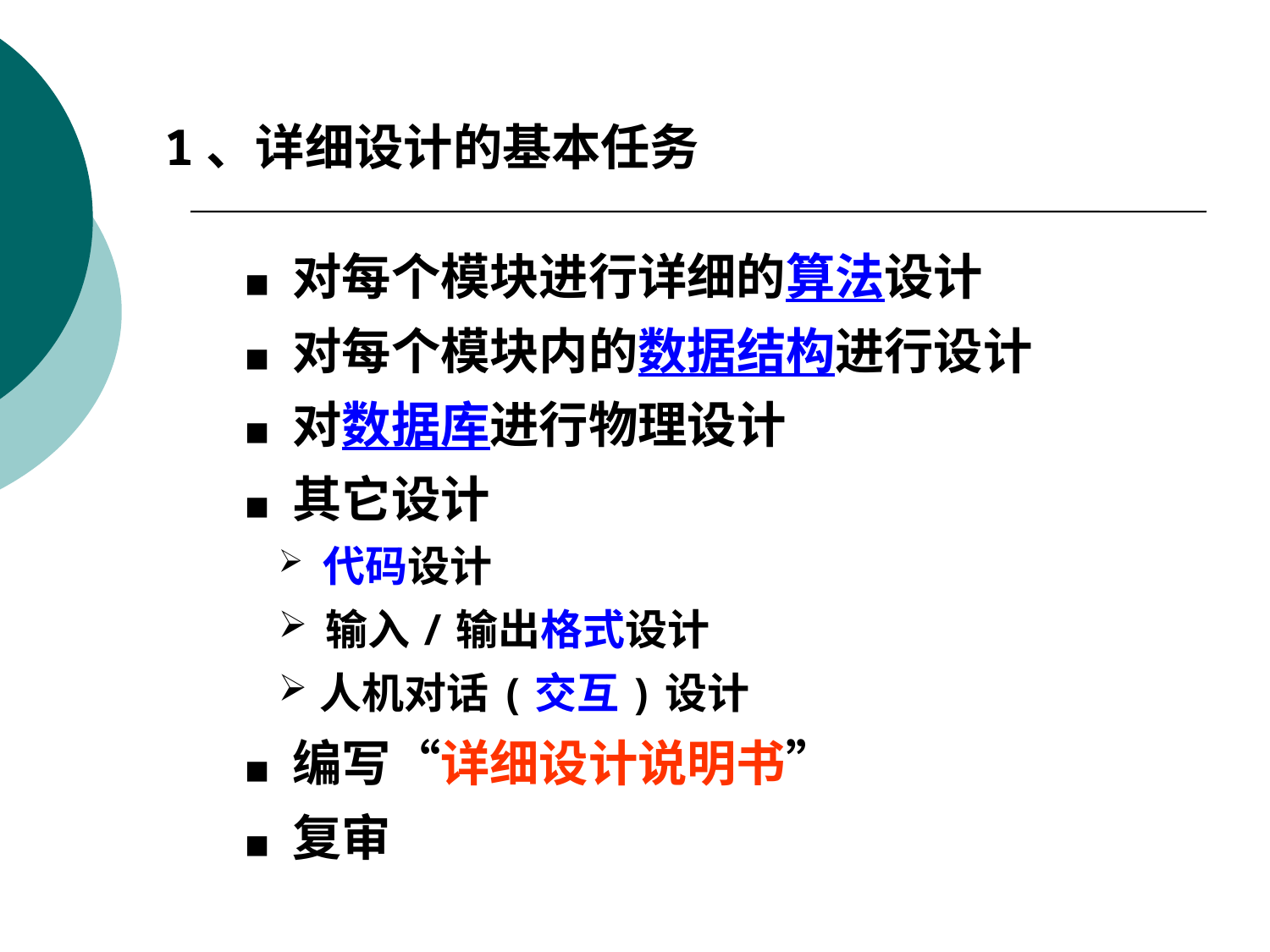

1、详细设计的基本任务
■ 对每个模块进行详细的算法设计
■ 对每个模块内的数据结构进行设计
■ 对数据库进行物理设计
■ 其它设计
  代码设计
  输入/输出格式设计
 人机对话(交互)设计
■ 编写“详细设计说明书”
■ 复审